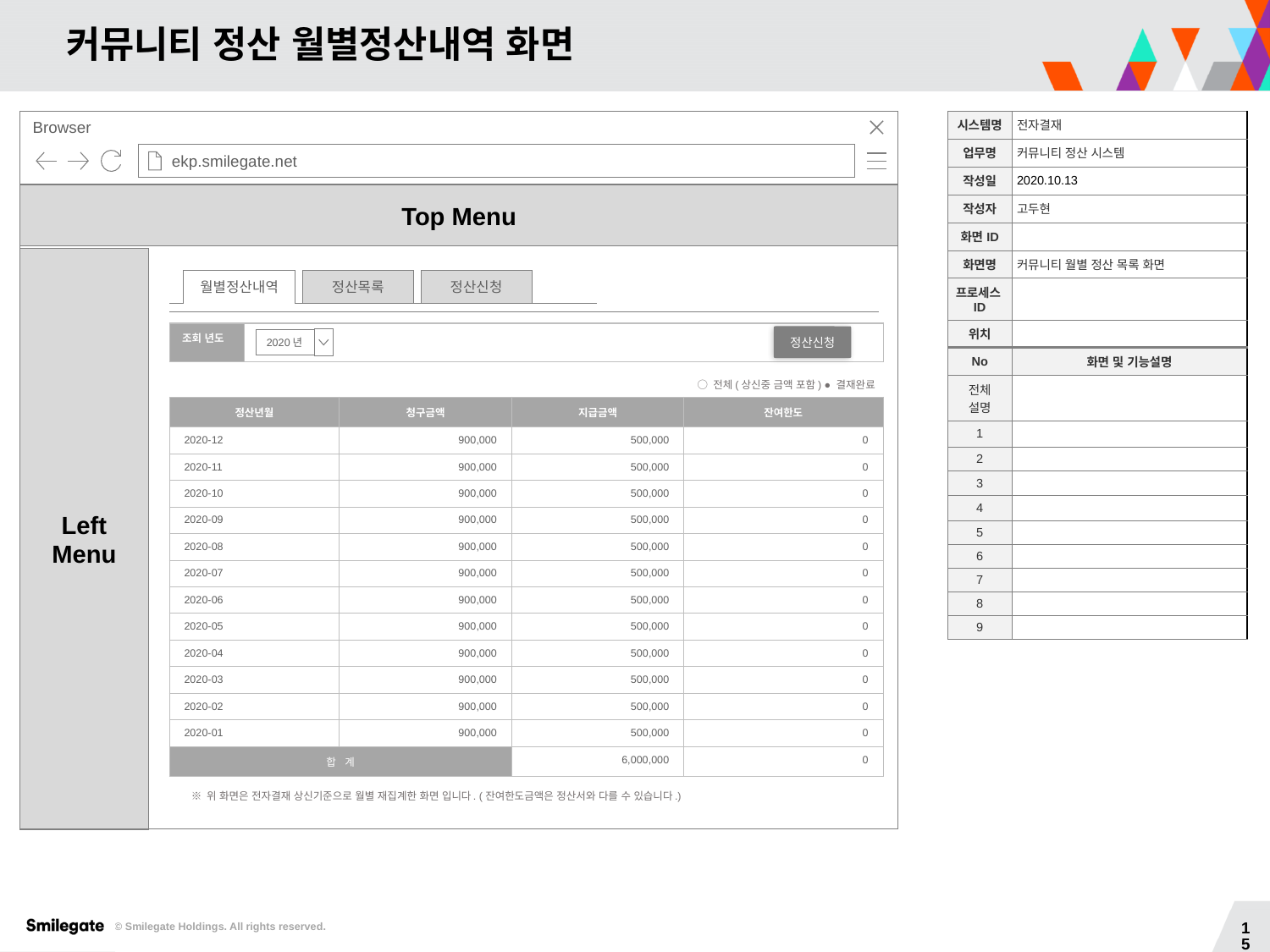

# 커뮤니티 정산 월별정산내역 화면
Browser

ekp.smilegate.net

| 시스템명 | 전자결재 |
| --- | --- |
| 업무명 | 커뮤니티 정산 시스템 |
| 작성일 | 2020.10.13 |
| 작성자 | 고두현 |
| 화면ID |  |
| 화면명 | 커뮤니티 월별 정산 목록 화면 |
| 프로세스ID |  |
| 위치 |  |
| No | 화면 및 기능설명 |
| 전체 설명 |  |
| 1 |  |
| 2 |  |
| 3 |  |
| 4 |  |
| 5 |  |
| 6 |  |
| 7 |  |
| 8 |  |
| 9 |  |
Top Menu
Left
Menu
월별정산내역
정산신청
정산목록
| 조회 년도 |  |
| --- | --- |
정산신청
2020년

○ 전체(상신중 금액 포함) ● 결재완료
| 정산년월 | 청구금액 | 지급금액 | 잔여한도 |
| --- | --- | --- | --- |
| 2020-12 | 900,000 | 500,000 | 0 |
| 2020-11 | 900,000 | 500,000 | 0 |
| 2020-10 | 900,000 | 500,000 | 0 |
| 2020-09 | 900,000 | 500,000 | 0 |
| 2020-08 | 900,000 | 500,000 | 0 |
| 2020-07 | 900,000 | 500,000 | 0 |
| 2020-06 | 900,000 | 500,000 | 0 |
| 2020-05 | 900,000 | 500,000 | 0 |
| 2020-04 | 900,000 | 500,000 | 0 |
| 2020-03 | 900,000 | 500,000 | 0 |
| 2020-02 | 900,000 | 500,000 | 0 |
| 2020-01 | 900,000 | 500,000 | 0 |
| 합 계 |  | 6,000,000 | 0 |
※ 위 화면은 전자결재 상신기준으로 월별 재집계한 화면 입니다. (잔여한도금액은 정산서와 다를 수 있습니다.)
15